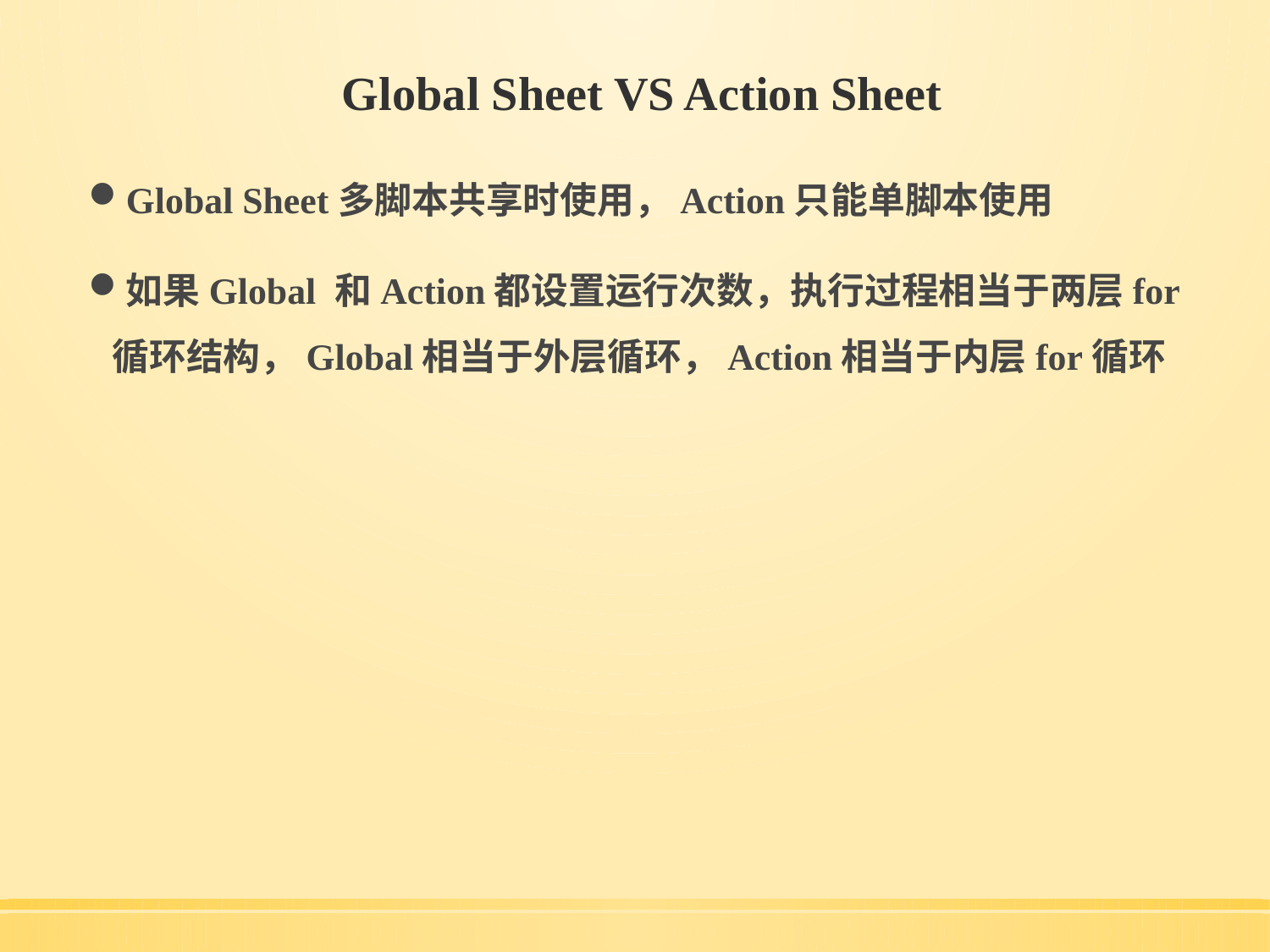

# Global Sheet VS Action Sheet
Global Sheet多脚本共享时使用，Action只能单脚本使用
如果Global 和Action都设置运行次数，执行过程相当于两层for循环结构，Global相当于外层循环，Action相当于内层for循环